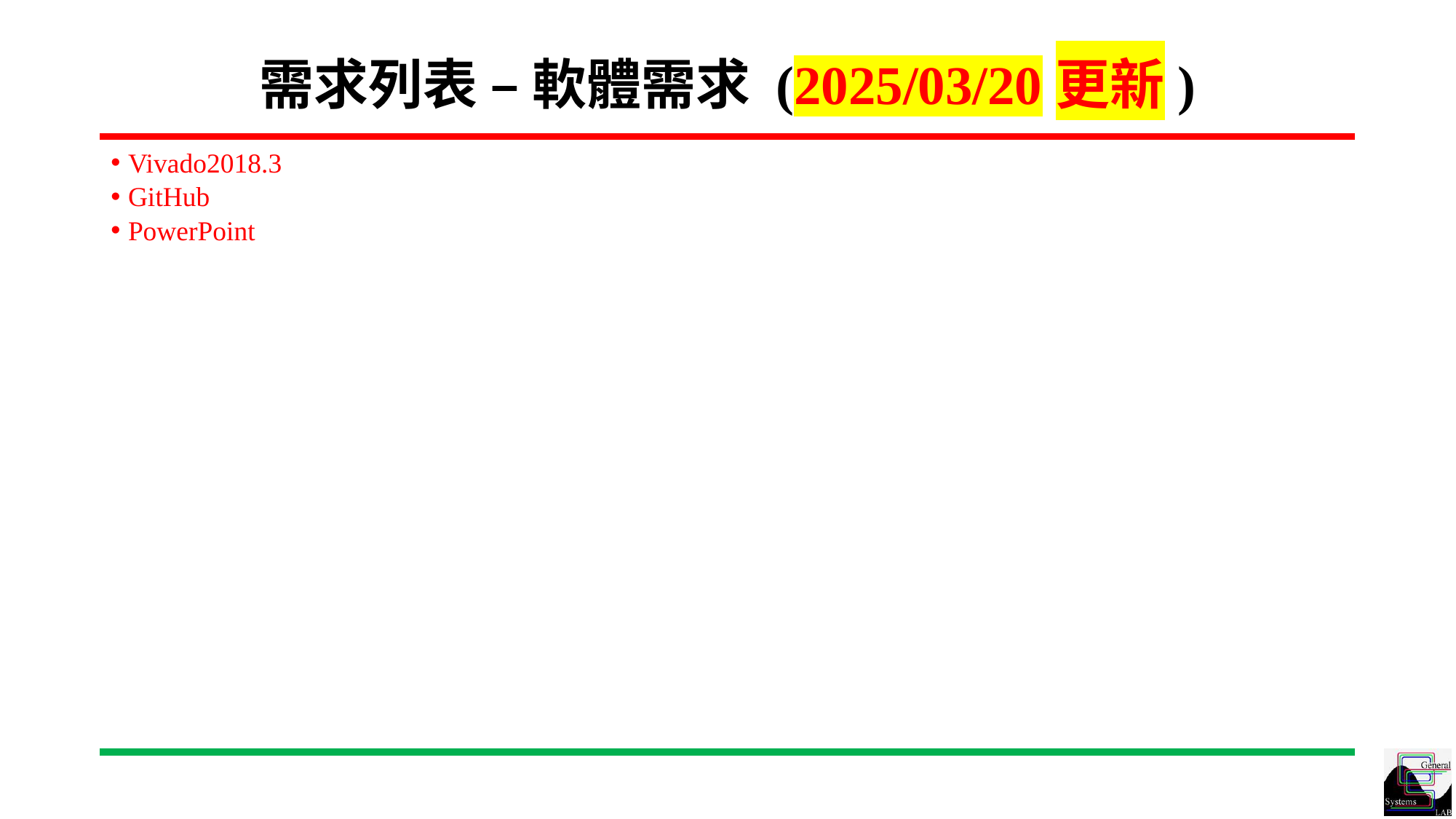

# 需求列表 – 軟體需求 (2025/03/20更新)
Vivado2018.3
GitHub
PowerPoint